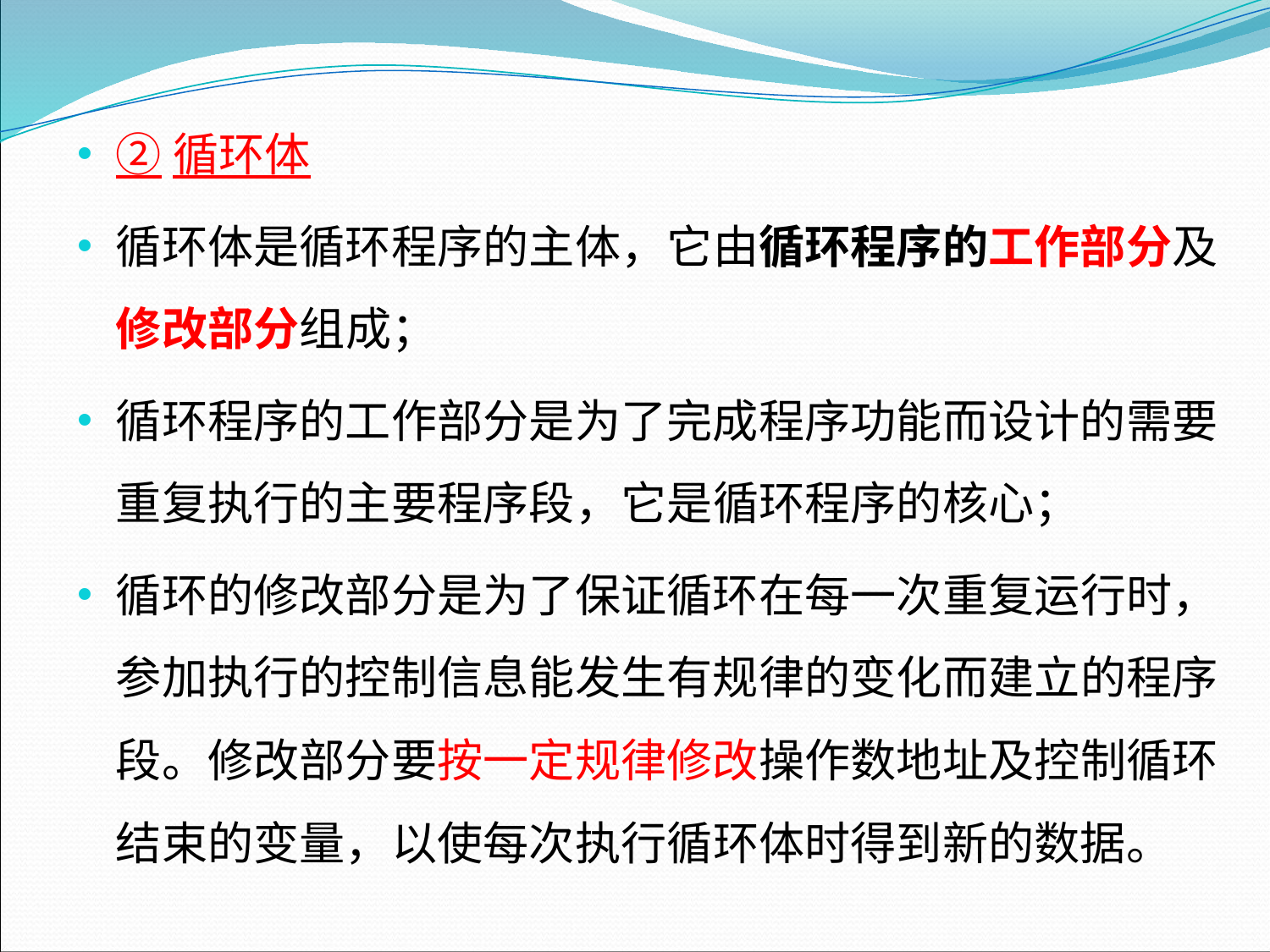

②循环体
循环体是循环程序的主体，它由循环程序的工作部分及修改部分组成；
循环程序的工作部分是为了完成程序功能而设计的需要重复执行的主要程序段，它是循环程序的核心；
循环的修改部分是为了保证循环在每一次重复运行时，参加执行的控制信息能发生有规律的变化而建立的程序段。修改部分要按一定规律修改操作数地址及控制循环结束的变量，以使每次执行循环体时得到新的数据。